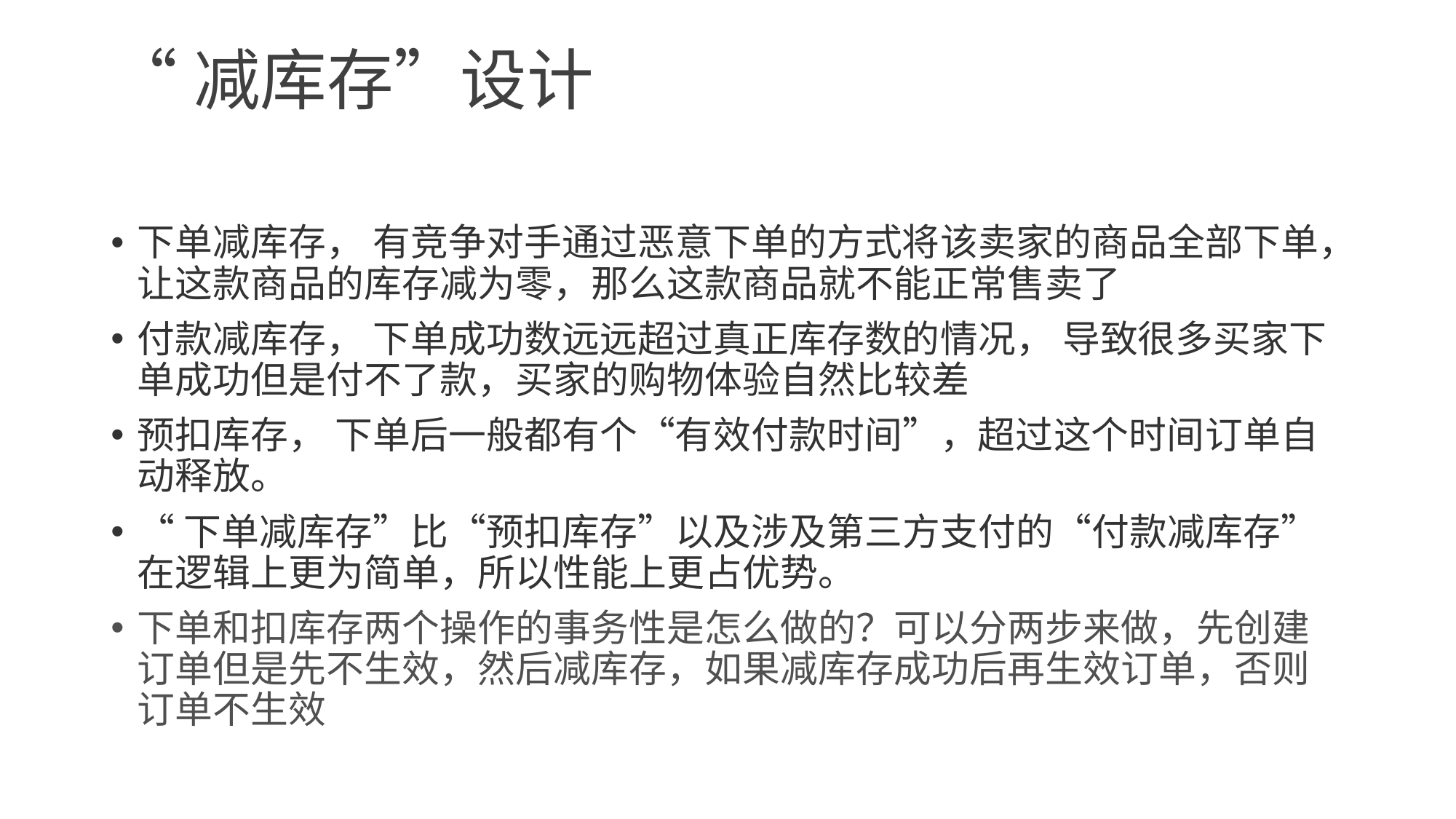

# “减库存”设计
下单减库存， 有竞争对手通过恶意下单的方式将该卖家的商品全部下单，让这款商品的库存减为零，那么这款商品就不能正常售卖了
付款减库存， 下单成功数远远超过真正库存数的情况， 导致很多买家下单成功但是付不了款，买家的购物体验自然比较差
预扣库存， 下单后一般都有个“有效付款时间”，超过这个时间订单自动释放。
“下单减库存”比“预扣库存”以及涉及第三方支付的“付款减库存”在逻辑上更为简单，所以性能上更占优势。
下单和扣库存两个操作的事务性是怎么做的？可以分两步来做，先创建订单但是先不生效，然后减库存，如果减库存成功后再生效订单，否则订单不生效